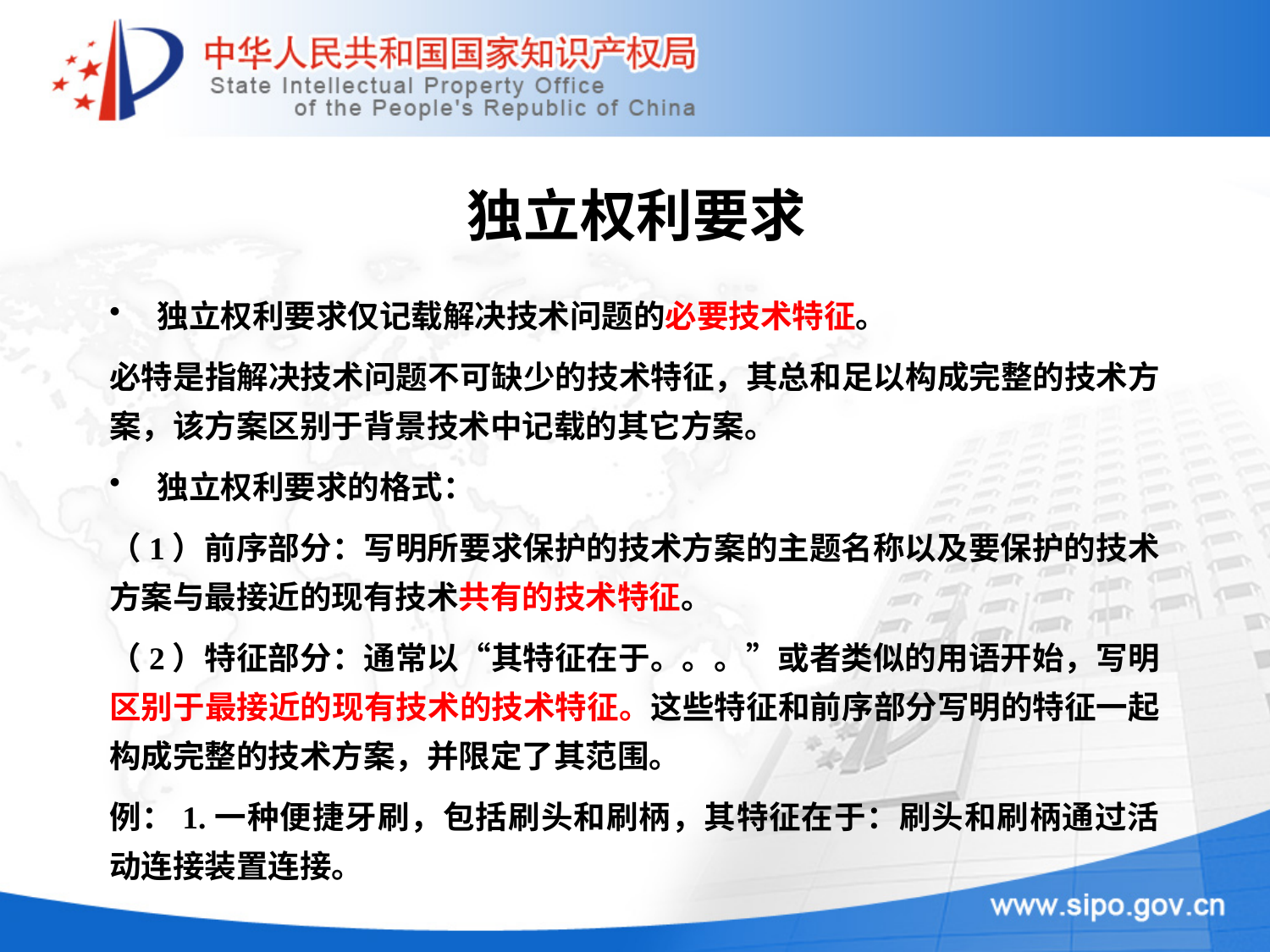

# 独立权利要求
独立权利要求仅记载解决技术问题的必要技术特征。
必特是指解决技术问题不可缺少的技术特征，其总和足以构成完整的技术方案，该方案区别于背景技术中记载的其它方案。
独立权利要求的格式：
（1）前序部分：写明所要求保护的技术方案的主题名称以及要保护的技术方案与最接近的现有技术共有的技术特征。
（2）特征部分：通常以“其特征在于。。。”或者类似的用语开始，写明区别于最接近的现有技术的技术特征。这些特征和前序部分写明的特征一起构成完整的技术方案，并限定了其范围。
例：1.一种便捷牙刷，包括刷头和刷柄，其特征在于：刷头和刷柄通过活动连接装置连接。